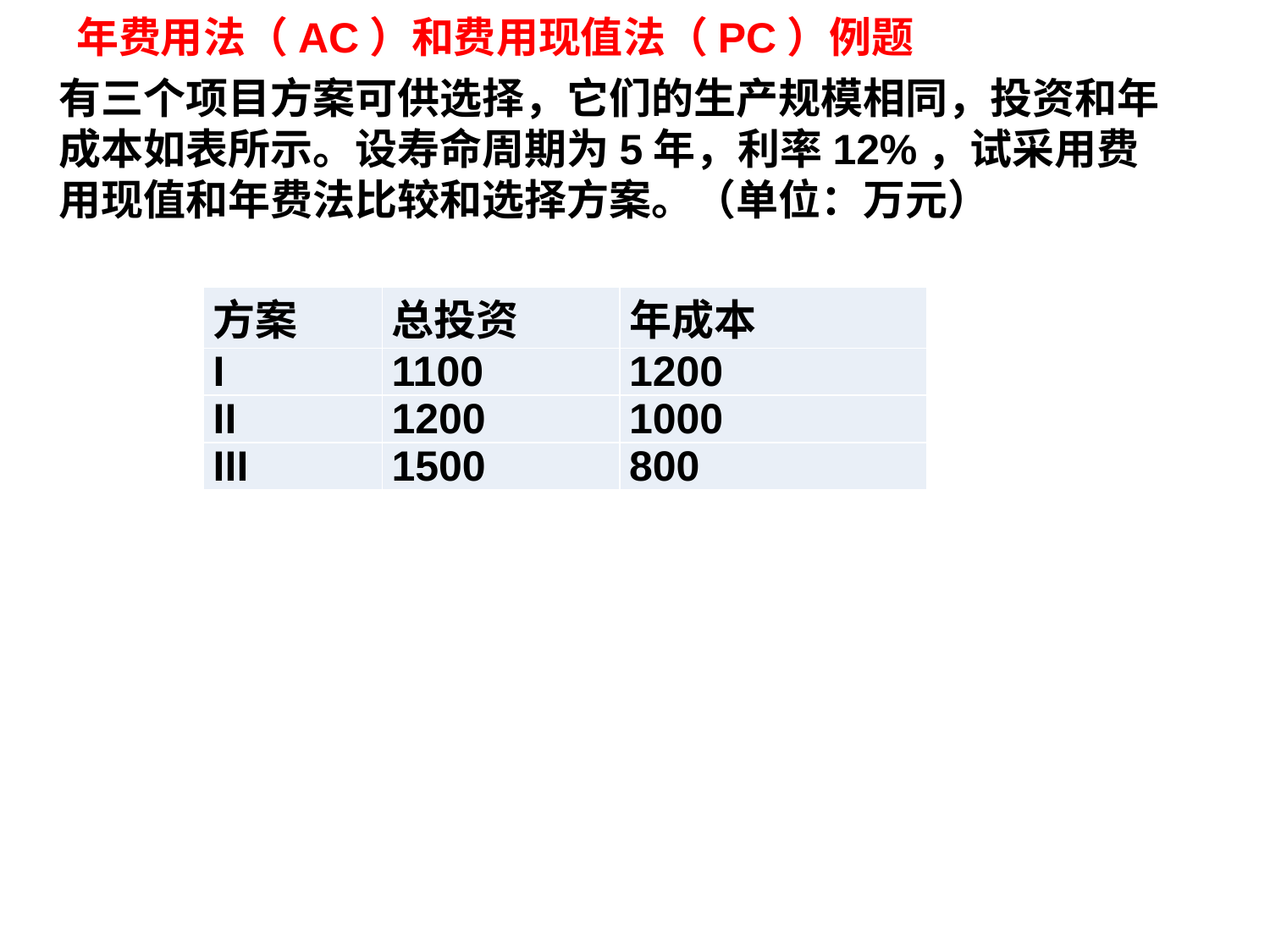

年费用法（AC）和费用现值法（PC）例题

有三个项目方案可供选择，它们的生产规模相同，投资和年成本如表所示。设寿命周期为5年，利率12%，试采用费用现值和年费法比较和选择方案。（单位：万元）

| 方案 | 总投资 | 年成本 |
| --- | --- | --- |
| I | 1100 | 1200 |
| II | 1200 | 1000 |
| III | 1500 | 800 |